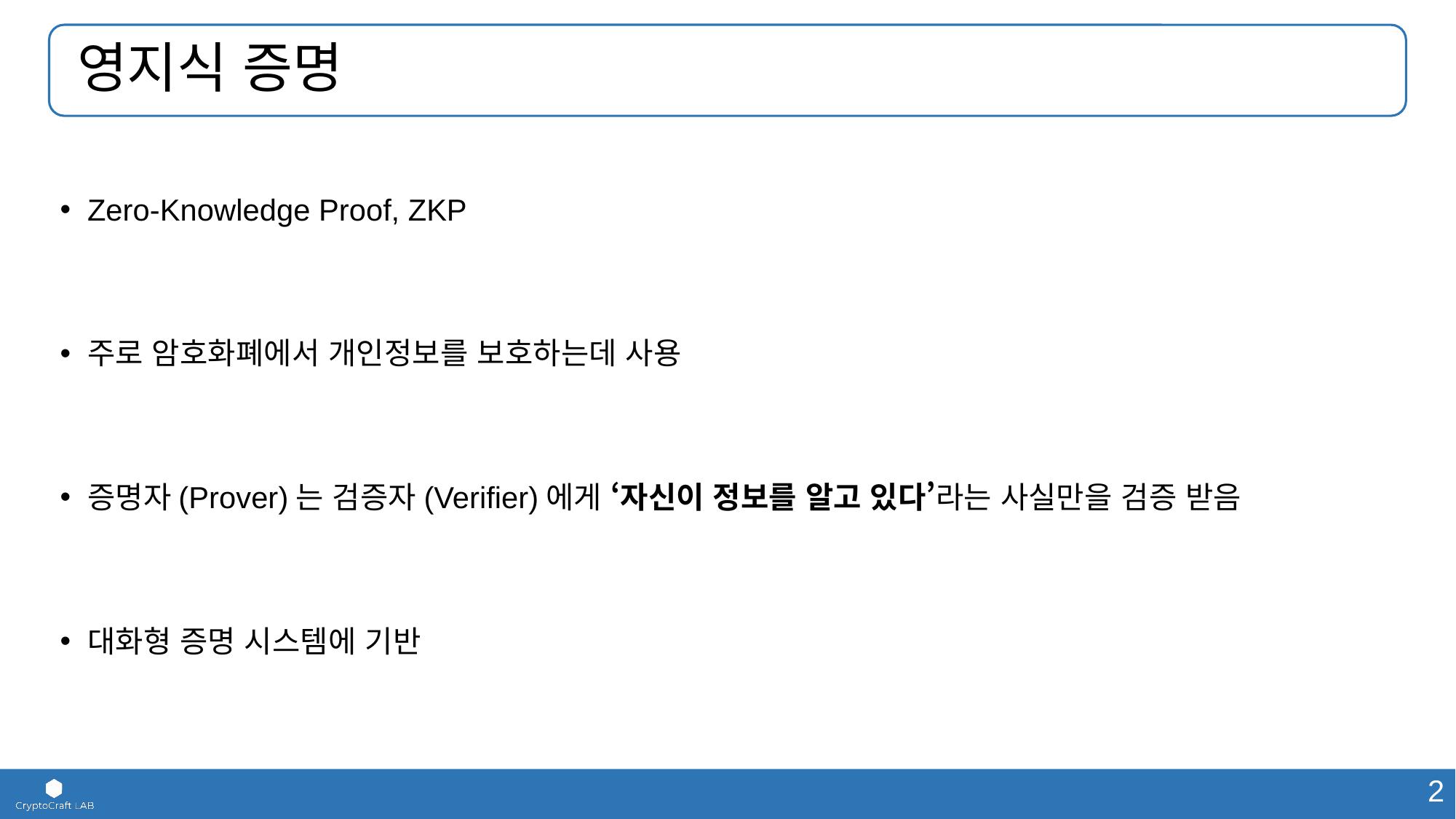

# 영지식 증명

Zero-Knowledge Proof, ZKP

주로 암호화폐에서 개인정보를 보호하는데 사용

증명자(Prover)는 검증자(Verifier)에게 ‘자신이 정보를 알고 있다’라는 사실만을 검증 받음

대화형 증명 시스템에 기반